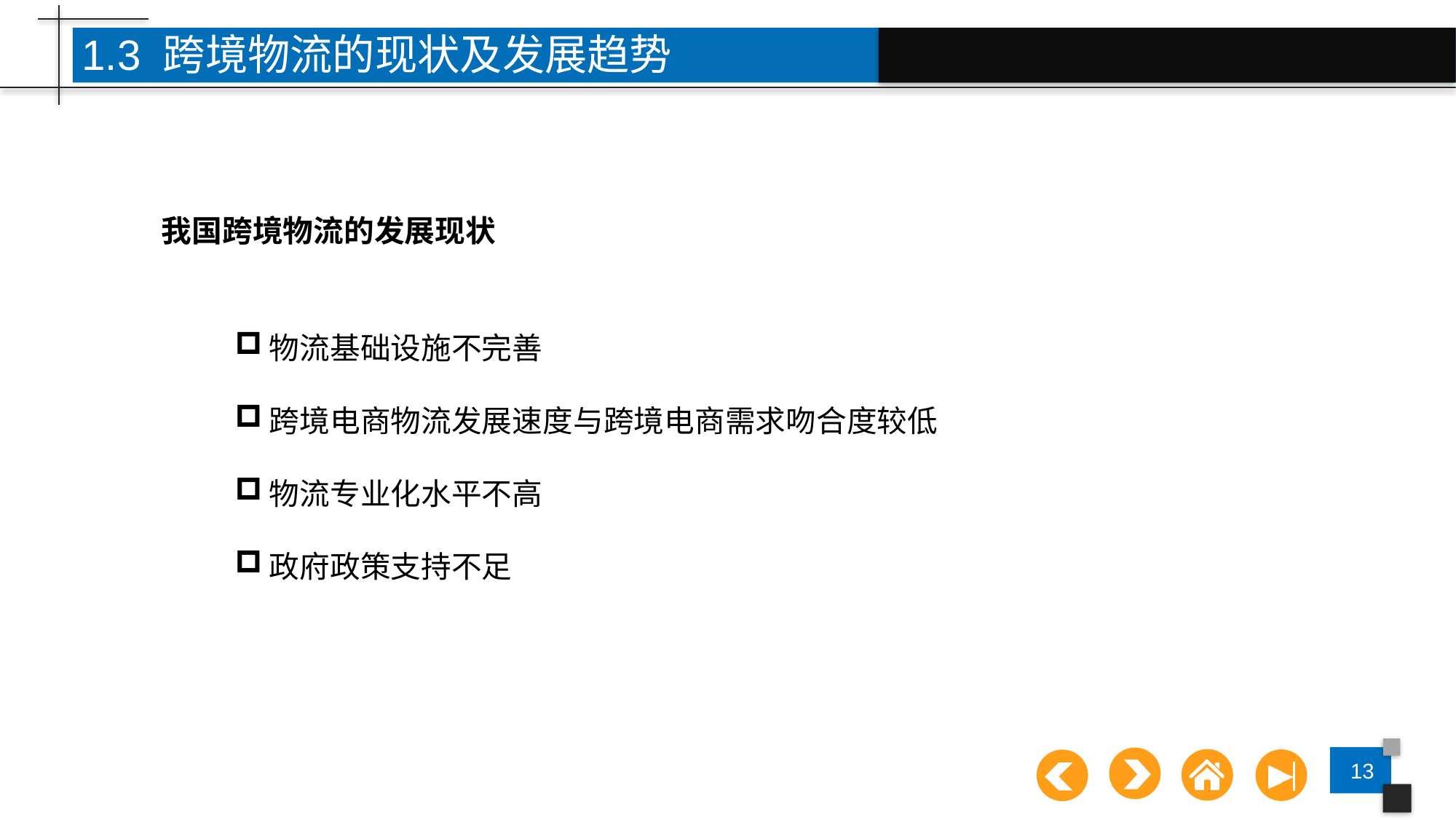

1.3 跨境物流的现状及发展趋势
我国跨境物流的发展现状
物流基础设施不完善

跨境电商物流发展速度与跨境电商需求吻合度较低

物流专业化水平不高

政府政策支持不足